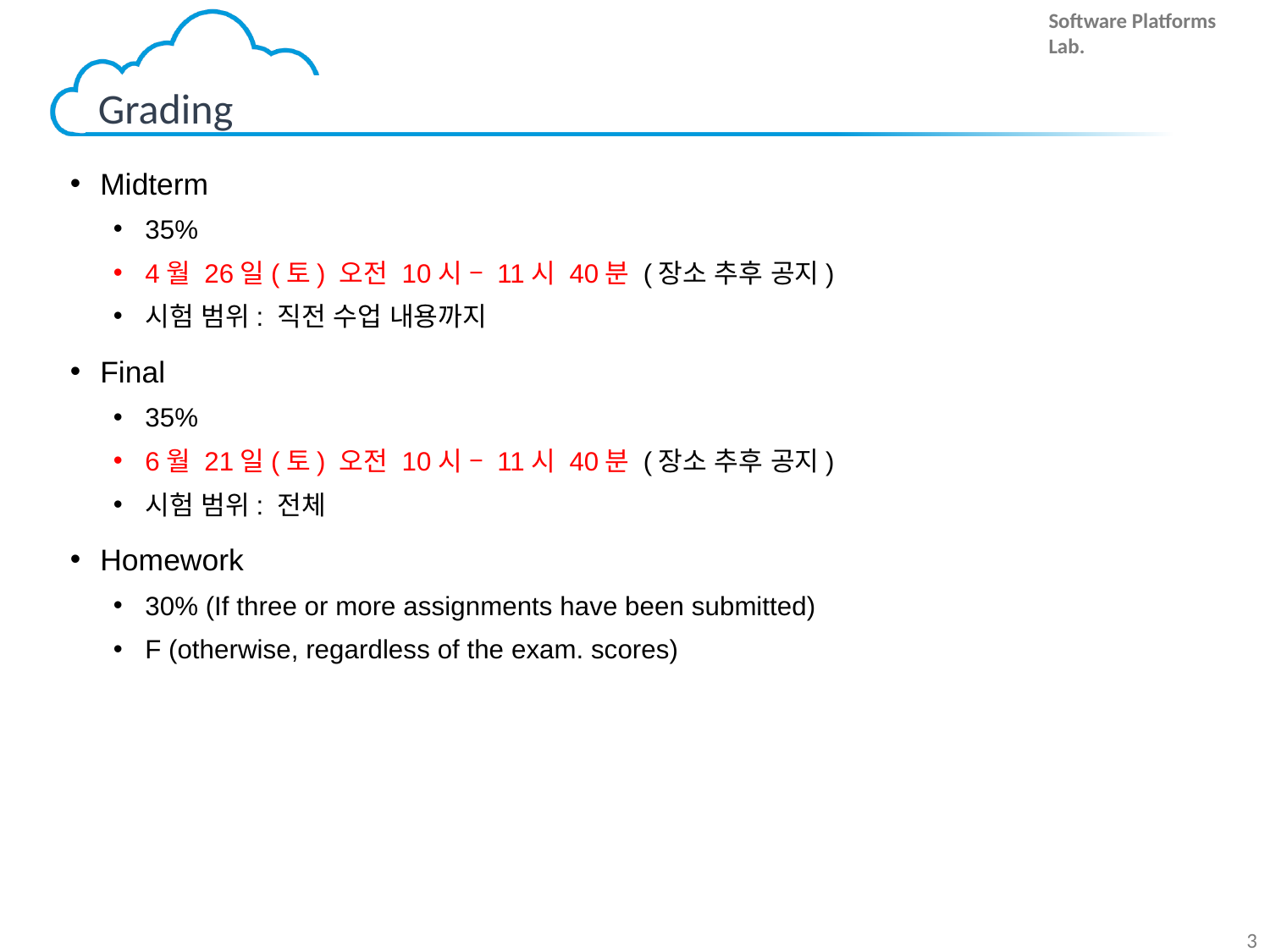

# Grading
Midterm
35%
4월 26일(토) 오전 10시 – 11시 40분 (장소 추후 공지)
시험 범위: 직전 수업 내용까지
Final
35%
6월 21일(토) 오전 10시 – 11시 40분 (장소 추후 공지)
시험 범위: 전체
Homework
30% (If three or more assignments have been submitted)
F (otherwise, regardless of the exam. scores)